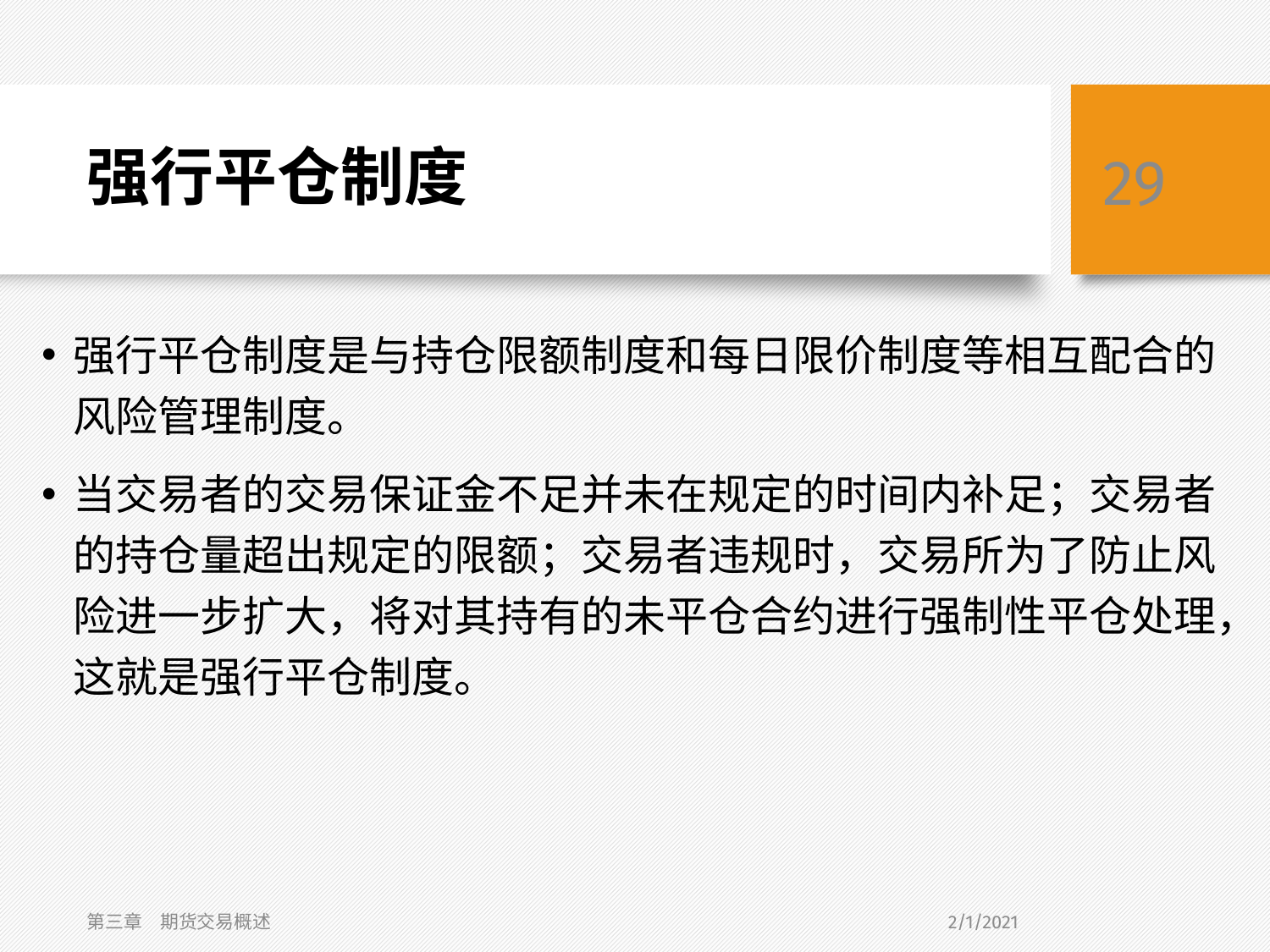

# 强行平仓制度
29
强行平仓制度是与持仓限额制度和每日限价制度等相互配合的风险管理制度。
当交易者的交易保证金不足并未在规定的时间内补足；交易者的持仓量超出规定的限额；交易者违规时，交易所为了防止风险进一步扩大，将对其持有的未平仓合约进行强制性平仓处理，这就是强行平仓制度。
2/1/2021
第三章　期货交易概述